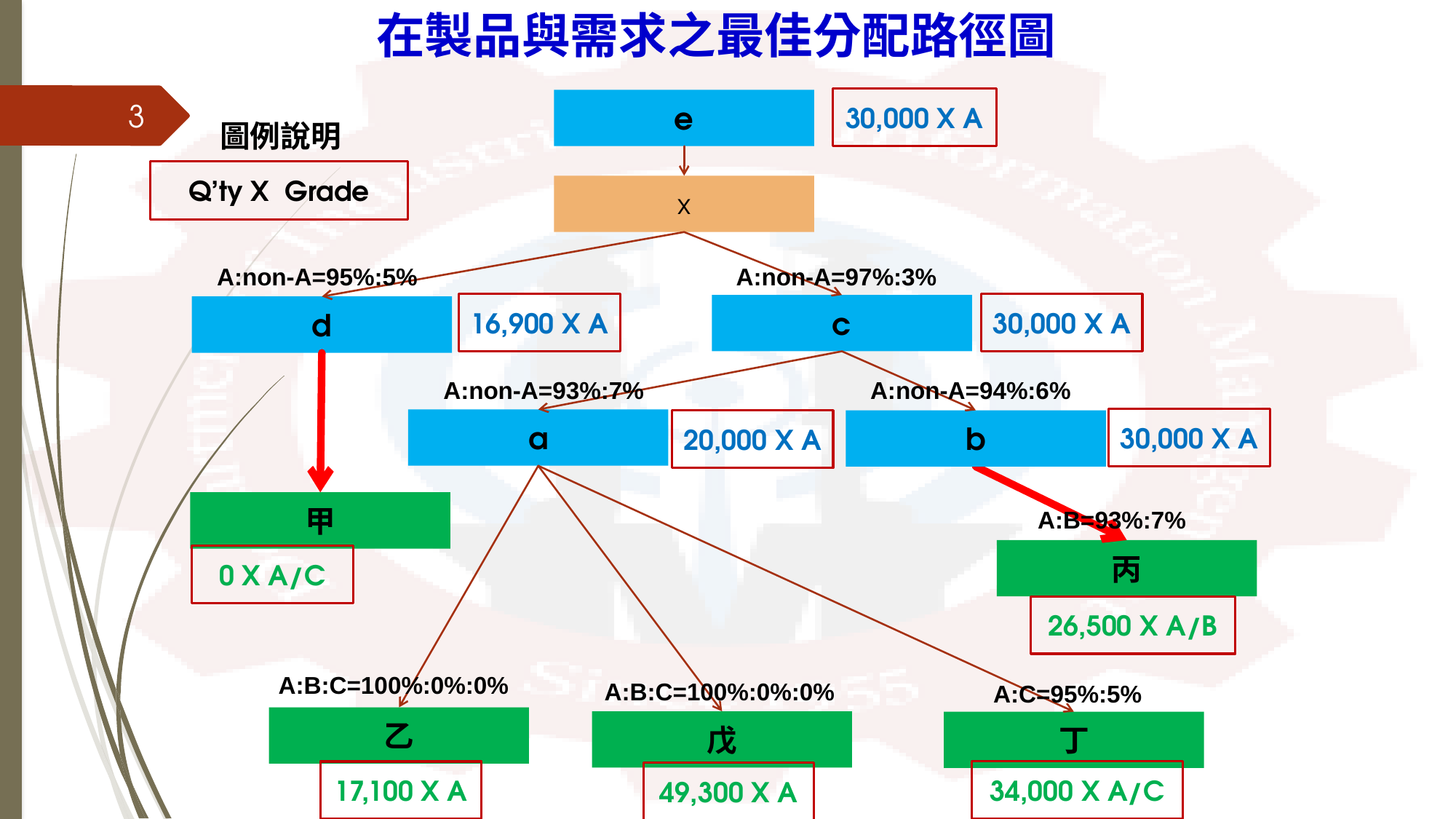

在製品與需求之最佳分配路徑圖
30,000 X A
e
3
圖例說明
Q’ty X  Grade
x
A:non-A=95%:5%
A:non-A=97%:3%
16,900 X A
30,000 X A
c
d
A:non-A=93%:7%
A:non-A=94%:6%
30,000 X A
a
20,000 X A
b
甲
A:B=93%:7%
丙
0 X A/C
26,500 X A/B
A:B:C=100%:0%:0%
A:B:C=100%:0%:0%
A:C=95%:5%
乙
戊
丁
34,000 X A/C
17,100 X A
49,300 X A